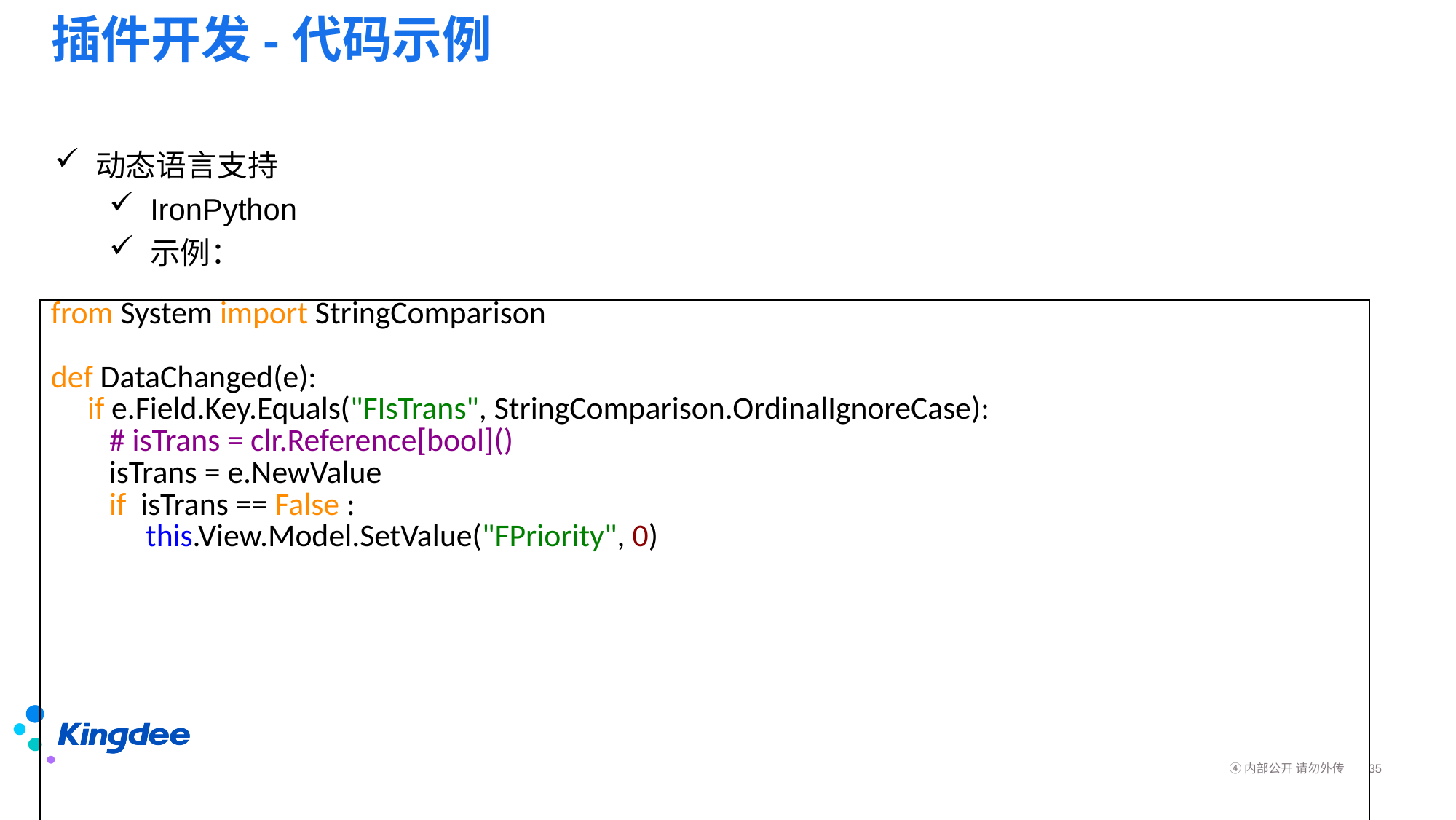

# 插件开发-代码示例
动态语言支持
IronPython
示例：
| from System import StringComparison def DataChanged(e):      if e.Field.Key.Equals("FIsTrans", StringComparison.OrdinalIgnoreCase):         # isTrans = clr.Reference[bool]()         isTrans = e.NewValue         if  isTrans == False :              this.View.Model.SetValue("FPriority", 0) |
| --- |